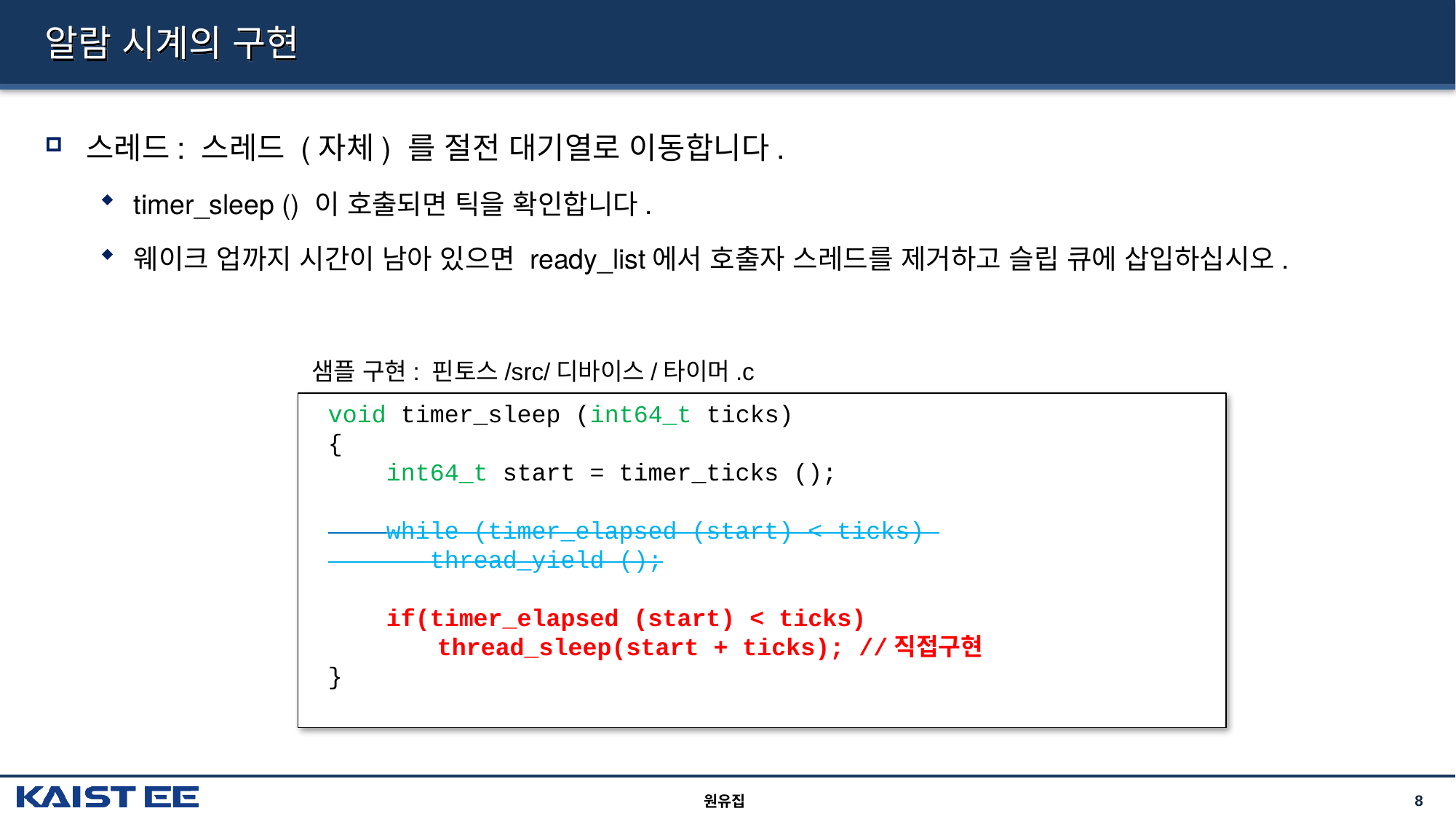

# 알람 시계의 구현
스레드: 스레드 (자체) 를 절전 대기열로 이동합니다.
timer_sleep () 이 호출되면 틱을 확인합니다.
웨이크 업까지 시간이 남아 있으면 ready_list에서 호출자 스레드를 제거하고 슬립 큐에 삽입하십시오.
샘플 구현: 핀토스/src/디바이스/타이머.c
void timer_sleep (int64_t ticks)
{
    int64_t start = timer_ticks ();

    while (timer_elapsed (start) < ticks)
       thread_yield ();

    if(timer_elapsed (start) < ticks)
	thread_sleep(start + ticks); //직접구현
}
원유집
8